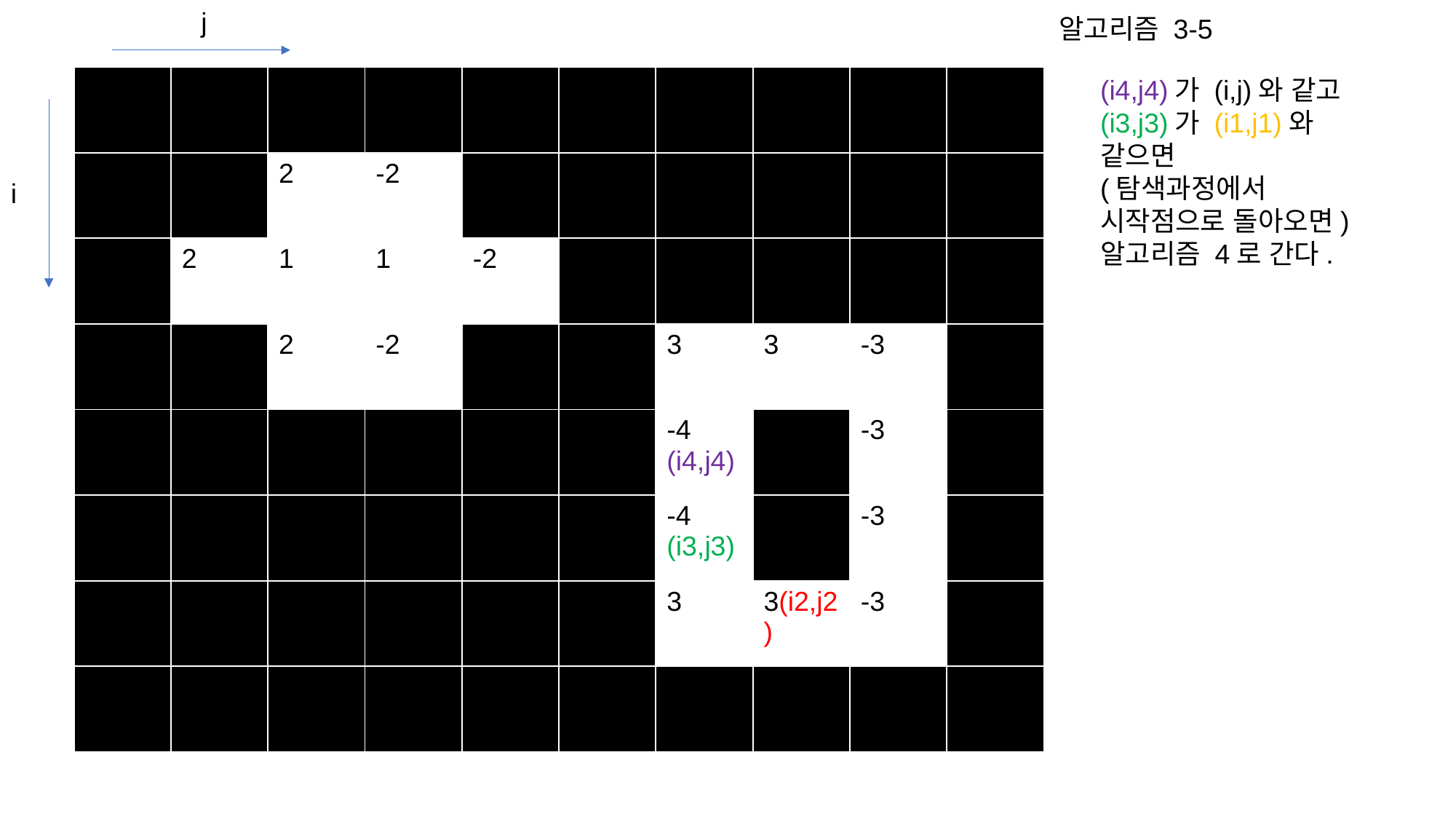

j
알고리즘 3-5
|  |  |  |  |  |  |  |  |  |  |
| --- | --- | --- | --- | --- | --- | --- | --- | --- | --- |
|  |  | 2 | -2 |  |  |  |  |  |  |
|  | 2 | 1 | 1 | -2 |  |  |  |  |  |
|  |  | 2 | -2 |  |  | 3 | 3 | -3 |  |
|  |  |  |  |  |  | -4 (i4,j4) |  | -3 |  |
|  |  |  |  |  |  | -4 (i3,j3) |  | -3 |  |
|  |  |  |  |  |  | 3 | 3(i2,j2) | -3 |  |
|  |  |  |  |  |  |  |  |  |  |
(i4,j4)가 (i,j)와 같고
(i3,j3)가 (i1,j1)와 같으면
(탐색과정에서 시작점으로 돌아오면)
알고리즘 4로 간다.
i